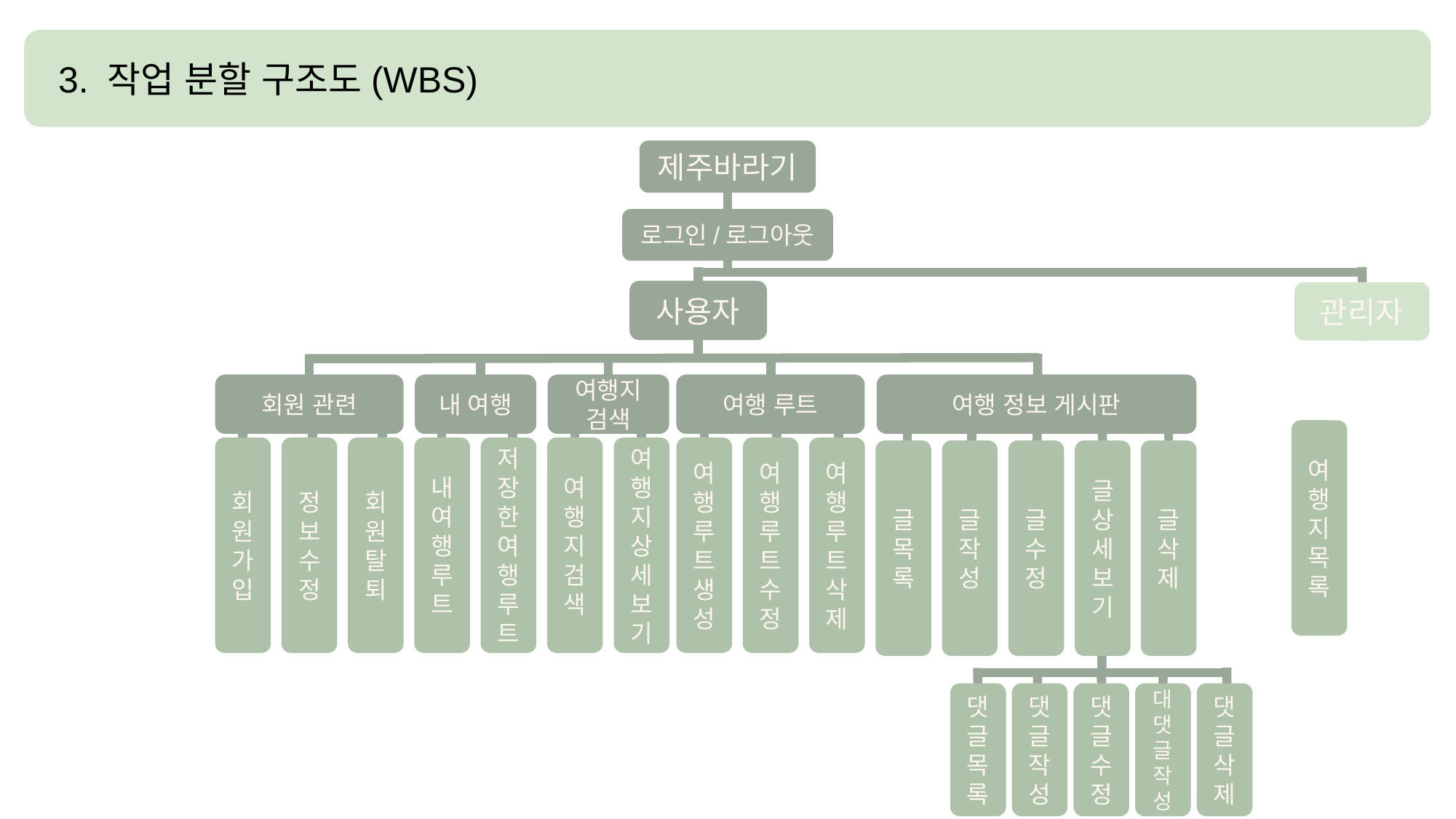

3. 작업 분할 구조도(WBS)
제주바라기
로그인/로그아웃
사용자
관리자
회원 관련
내 여행
여행지 검색
여행 루트
여행 정보 게시판
여행지목록
회원가입
정보 수정
회원탈퇴
내 여행루트
저장한여행루트
여행지검색
여행지상세보기
여행루트생성
여행루트수정
여행루트삭제
글목록
글작성
글수정
글 상세보기
글삭제
댓글삭제
댓글목록
댓글 작성
댓글 수정
대댓글작성